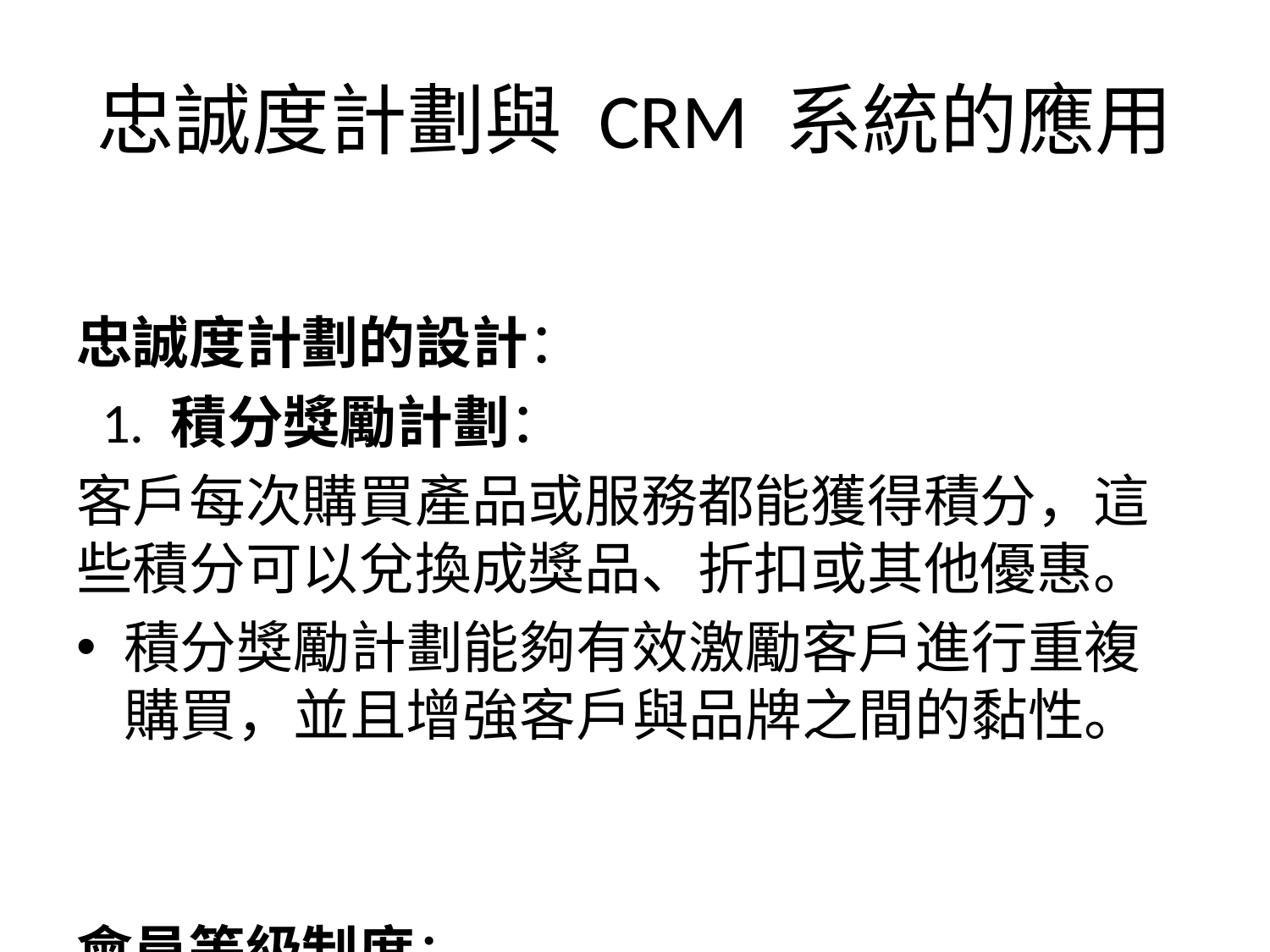

# 忠誠度計劃與 CRM 系統的應用

忠誠度計劃的設計：
  1. 積分獎勵計劃：
客戶每次購買產品或服務都能獲得積分，這些積分可以兌換成獎品、折扣或其他優惠。
積分獎勵計劃能夠有效激勵客戶進行重複購買，並且增強客戶與品牌之間的黏性。

會員等級制度：
根據客戶的購買金額或購買次數劃分不同的會員等級，如普通會員、銀卡會員、金卡會員等，不同等級享有不同的專屬福利。
這種制度可以激勵客戶不斷提升消費水平，從而獲得更高的會員待遇和優惠。
個性化優惠：
根據 CRM 系統中的客戶數據，針對不同客戶的偏好和購買歷史推送個性化的優惠信息，如生日優惠、專屬折扣等。
個性化優惠能夠提高客戶的購買意願，增強品牌忠誠度。
CRM 系統在忠誠度計劃中的應用：
客戶數據管理：CRM 系統可以有效地管理和分析客戶的購買歷史、偏好和行為數據，幫助企業設計更加精準的忠誠度計劃。
自動化推送：CRM 系統支持自動化推送忠誠度計劃的相關信息，確保每位客戶能夠及時收到個性化的優惠和獎勵。
績效追蹤與分析：通過 CRM 系統，企業可以追蹤忠誠度計劃的執行情況，分析其對客戶行為和銷售的影響，並據此進行優化調整。